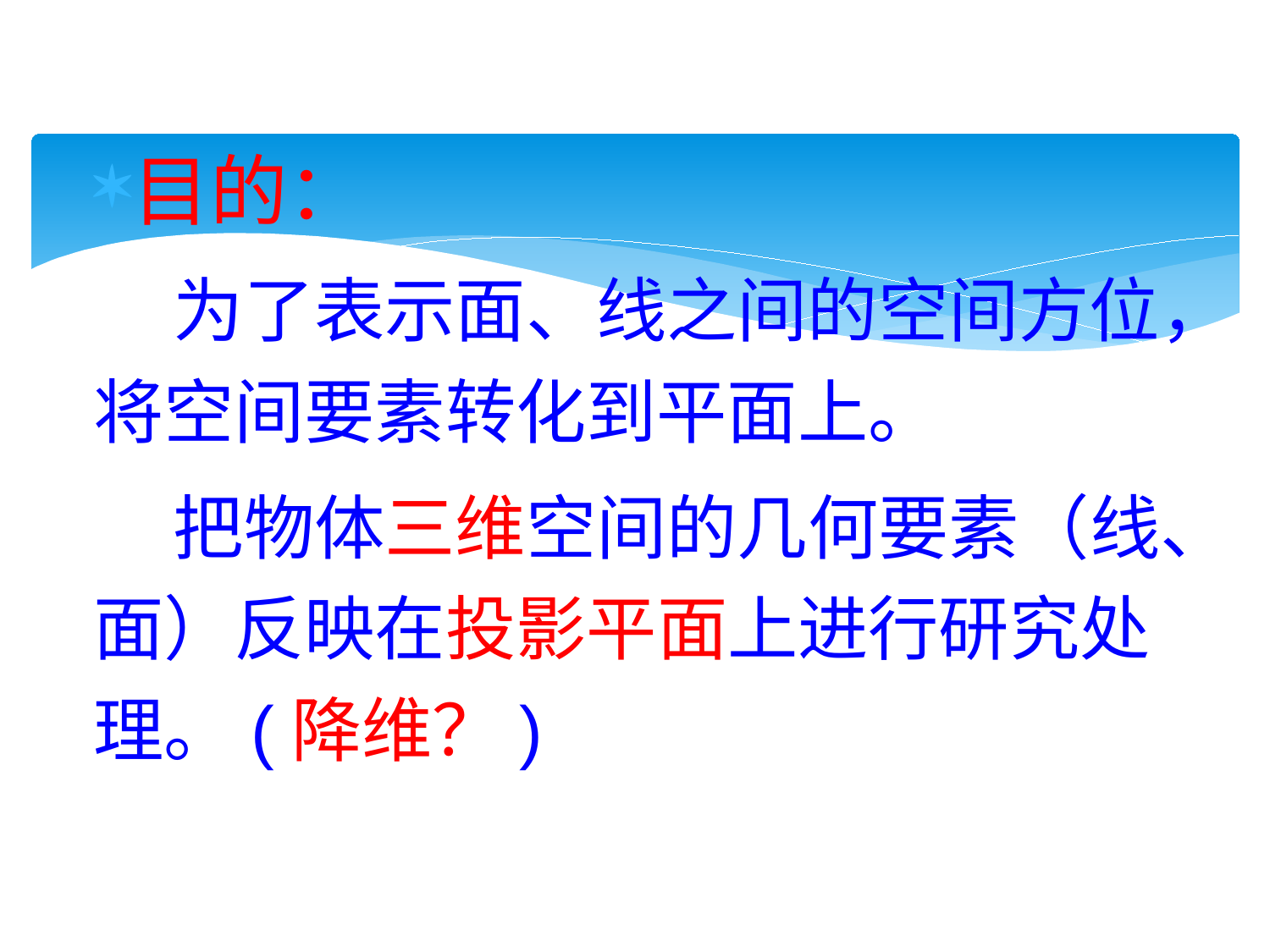

目的：
    为了表示面、线之间的空间方位，将空间要素转化到平面上。
    把物体三维空间的几何要素（线、面）反映在投影平面上进行研究处理。(降维？)